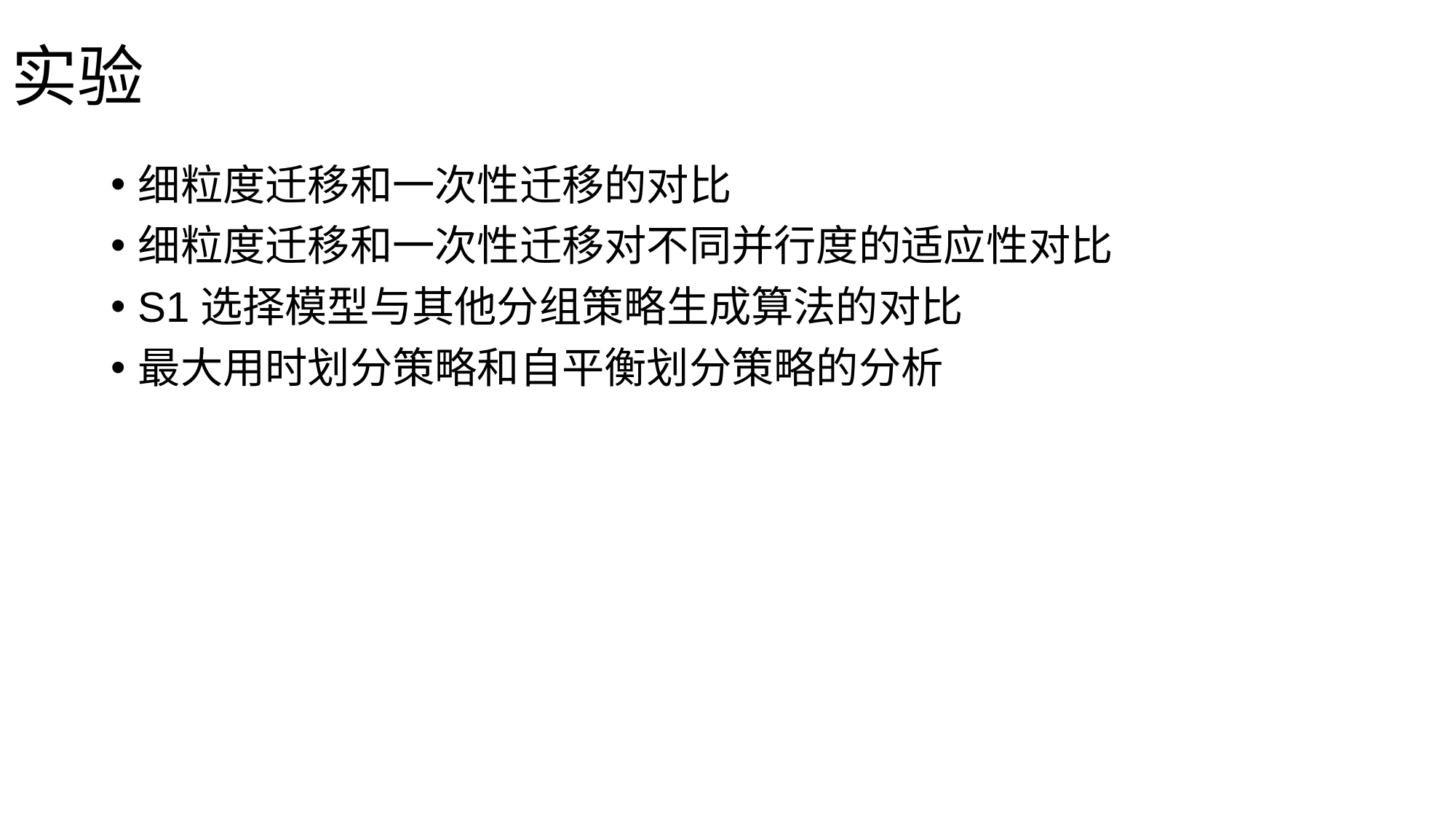

# 实验
细粒度迁移和一次性迁移的对比
细粒度迁移和一次性迁移对不同并行度的适应性对比
S1选择模型与其他分组策略生成算法的对比
最大用时划分策略和自平衡划分策略的分析